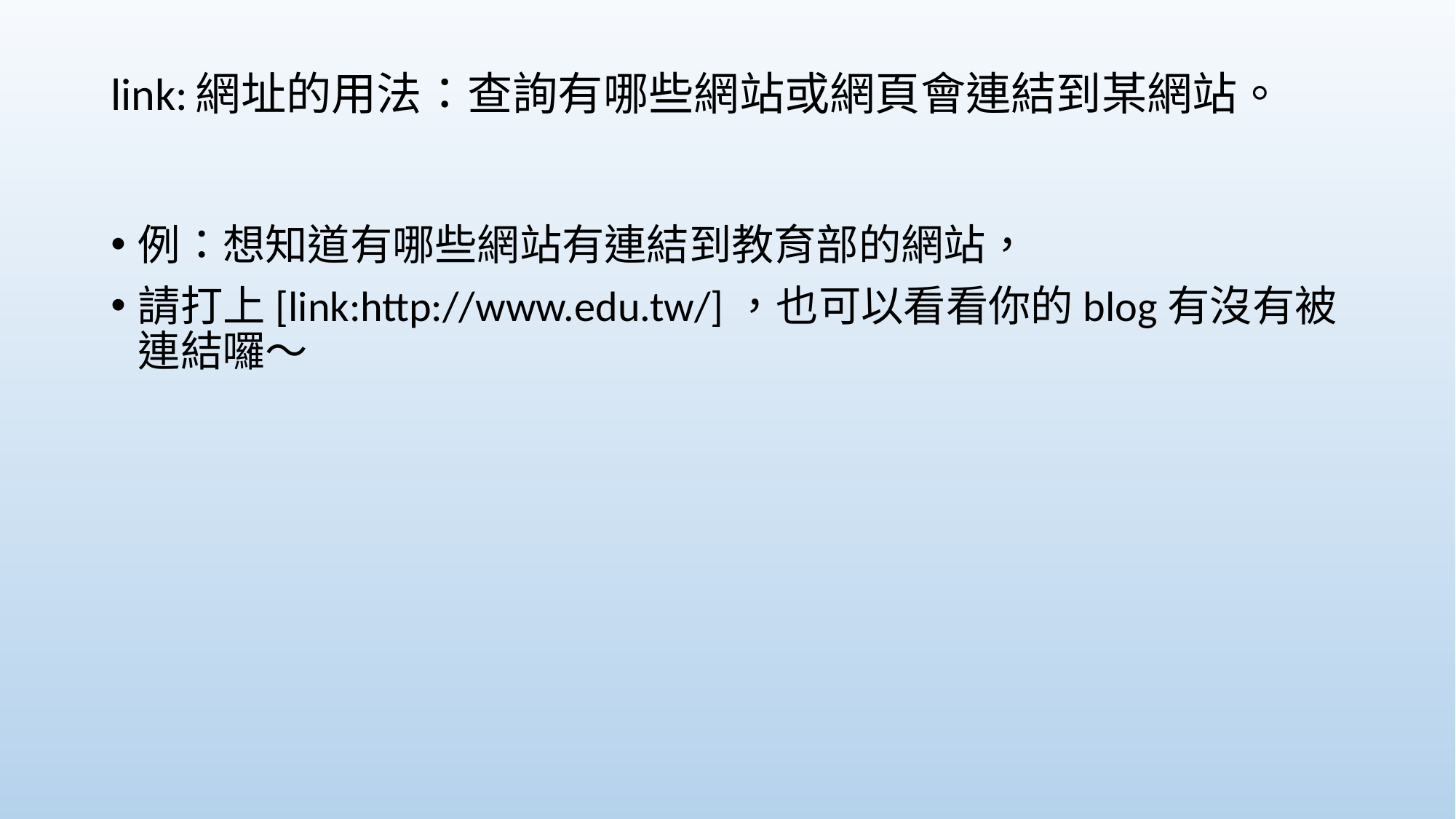

# link:網址的用法：查詢有哪些網站或網頁會連結到某網站。
例：想知道有哪些網站有連結到教育部的網站，
請打上[link:http://www.edu.tw/]，也可以看看你的blog有沒有被連結囉～